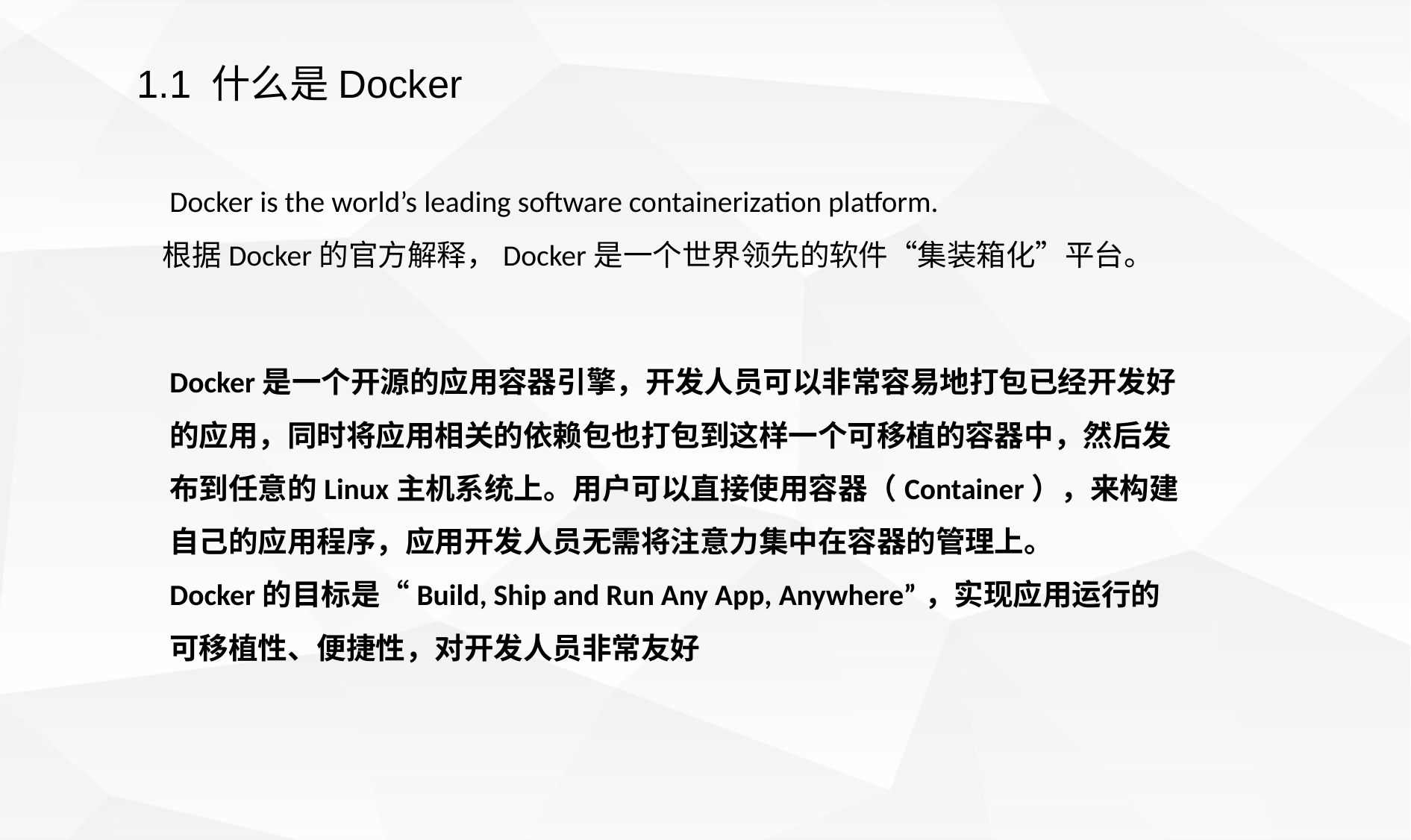

1.1 什么是Docker
Docker is the world’s leading software containerization platform.
根据Docker的官方解释，Docker是一个世界领先的软件“集装箱化”平台。
Docker是一个开源的应用容器引擎，开发人员可以非常容易地打包已经开发好的应用，同时将应用相关的依赖包也打包到这样一个可移植的容器中，然后发布到任意的Linux主机系统上。用户可以直接使用容器（Container），来构建自己的应用程序，应用开发人员无需将注意力集中在容器的管理上。
Docker的目标是“Build, Ship and Run Any App, Anywhere”，实现应用运行的可移植性、便捷性，对开发人员非常友好